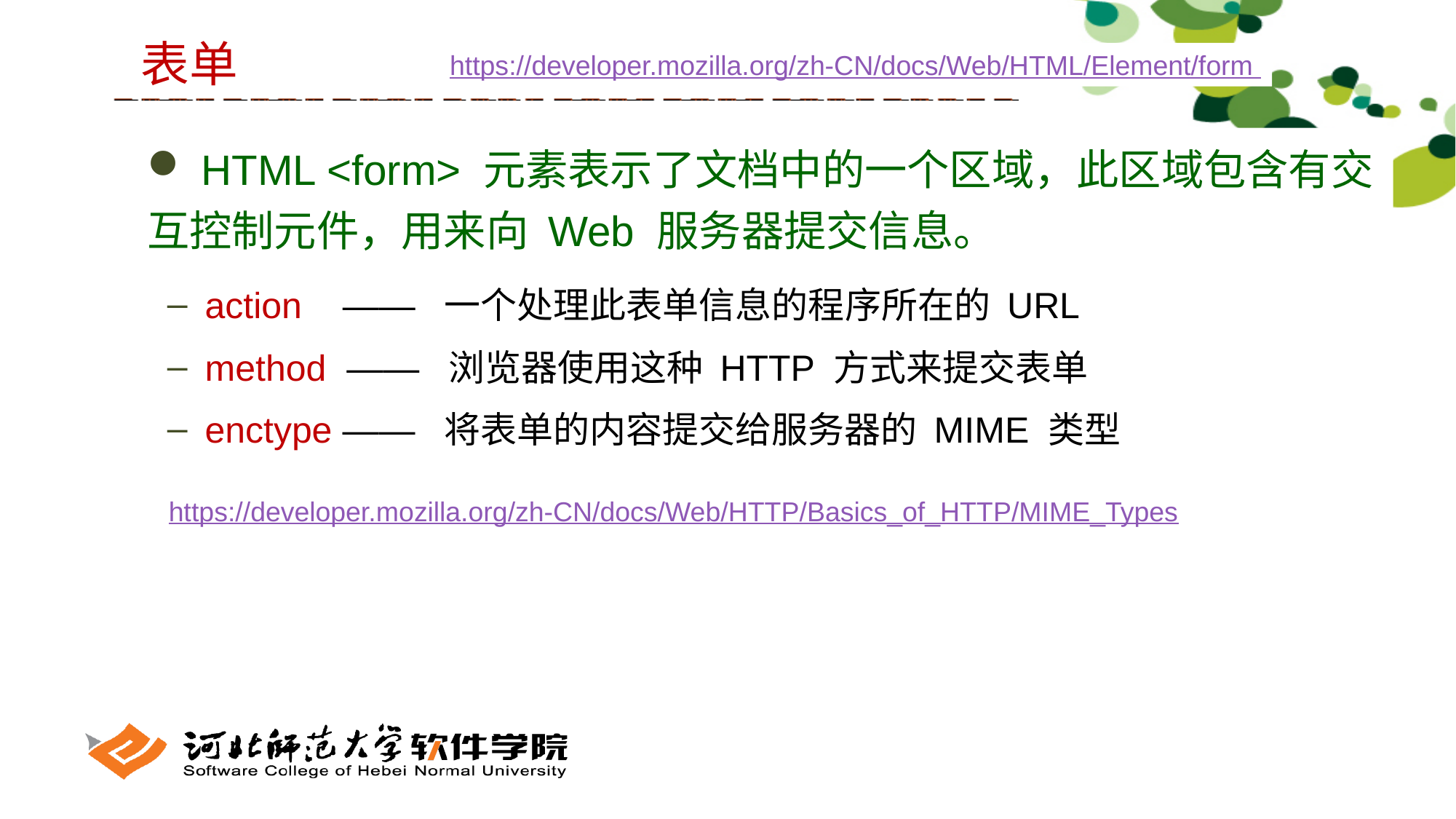

表单
https://developer.mozilla.org/zh-CN/docs/Web/HTML/Element/form
 HTML <form> 元素表示了文档中的一个区域，此区域包含有交互控制元件，用来向 Web 服务器提交信息。
 action    ——  一个处理此表单信息的程序所在的 URL
 method  ——  浏览器使用这种 HTTP 方式来提交表单
 enctype ——  将表单的内容提交给服务器的 MIME 类型
https://developer.mozilla.org/zh-CN/docs/Web/HTTP/Basics_of_HTTP/MIME_Types